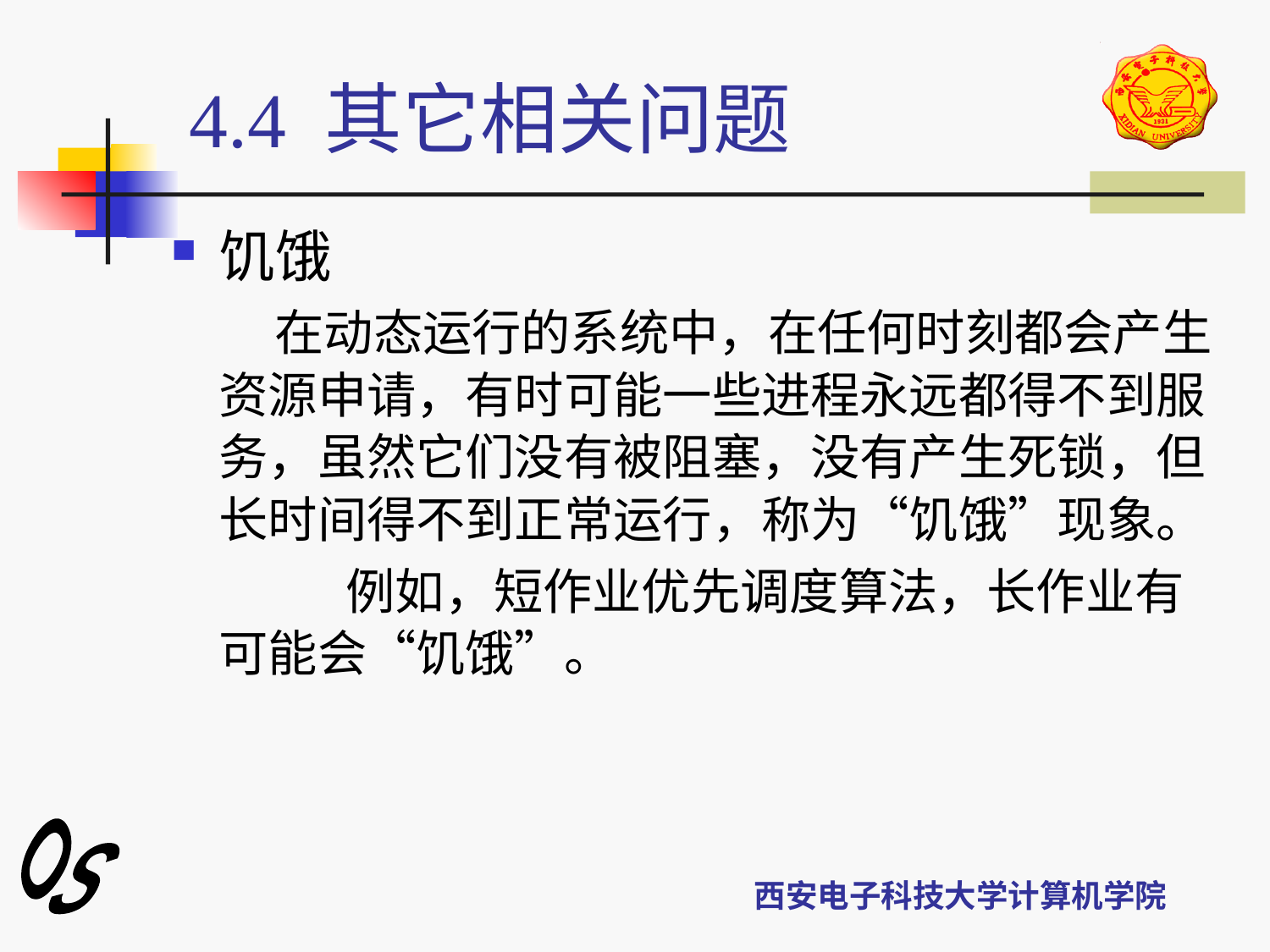

# 4.4 其它相关问题
饥饿
	    在动态运行的系统中，在任何时刻都会产生资源申请，有时可能一些进程永远都得不到服务，虽然它们没有被阻塞，没有产生死锁，但长时间得不到正常运行，称为“饥饿”现象。
		例如，短作业优先调度算法，长作业有可能会“饥饿”。
40